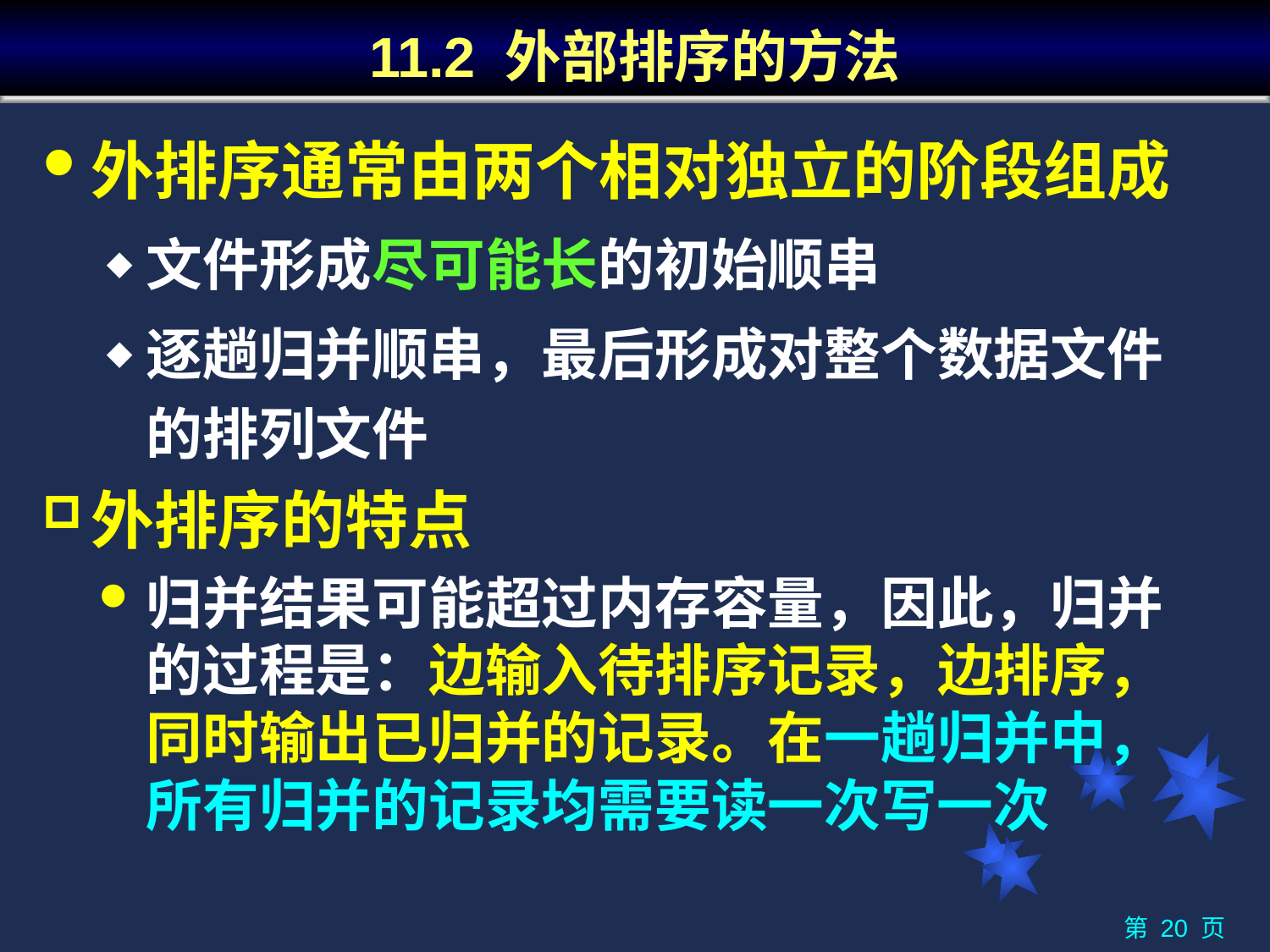

# 11.2 外部排序的方法
外排序通常由两个相对独立的阶段组成
文件形成尽可能长的初始顺串
逐趟归并顺串，最后形成对整个数据文件的排列文件
外排序的特点
归并结果可能超过内存容量，因此，归并的过程是：边输入待排序记录，边排序，同时输出已归并的记录。在一趟归并中，所有归并的记录均需要读一次写一次
第 20 页